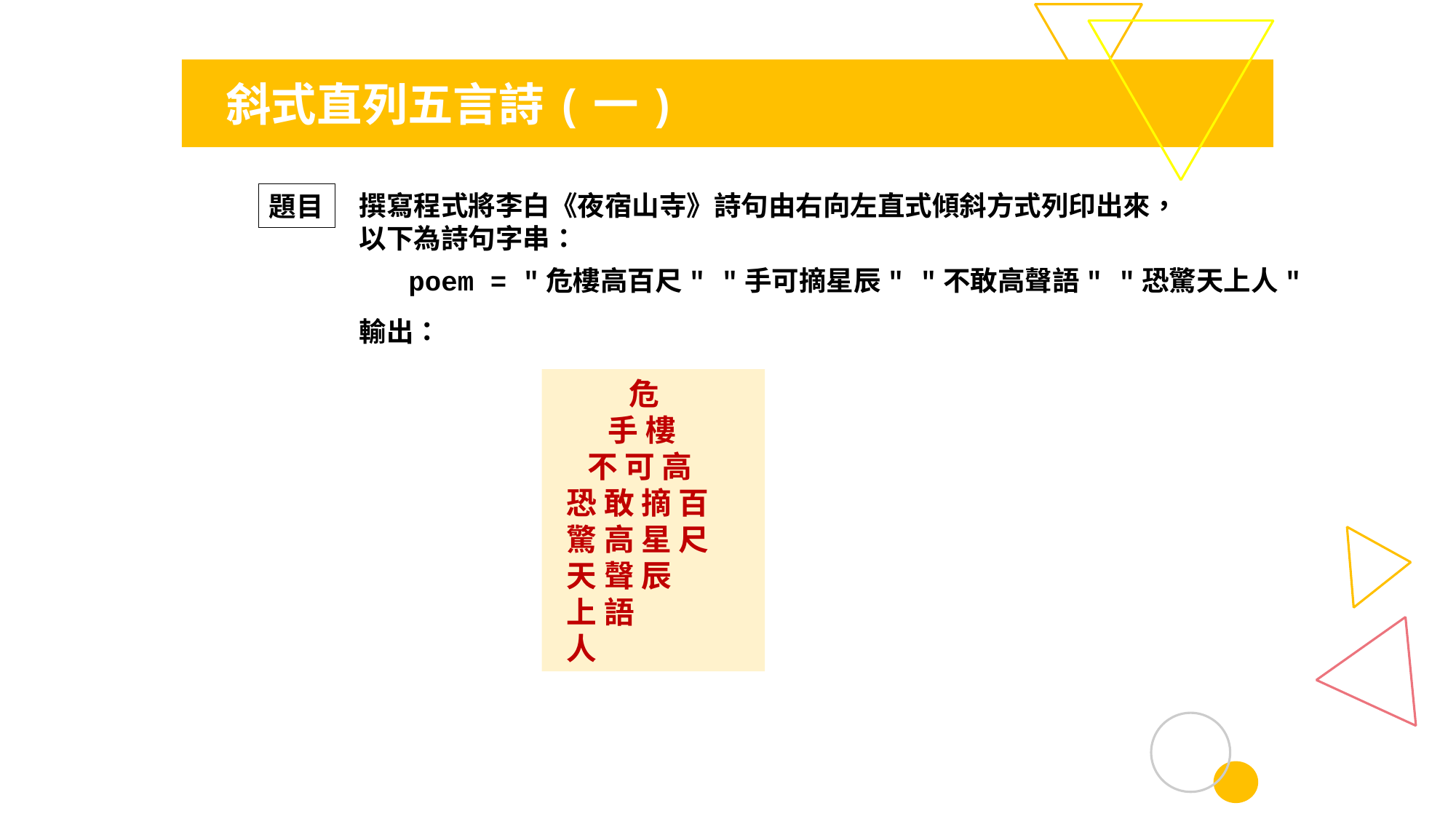

斜式直列五言詩(一)
撰寫程式將李白《夜宿山寺》詩句由右向左直式傾斜方式列印出來，
以下為詩句字串：
   poem = "危樓高百尺" "手可摘星辰" "不敢高聲語" "恐驚天上人"
輸出：
題目
          危
       手 樓
    不 可 高
 恐 敢 摘 百
 驚 高 星 尺
 天 聲 辰
 上 語
 人

2